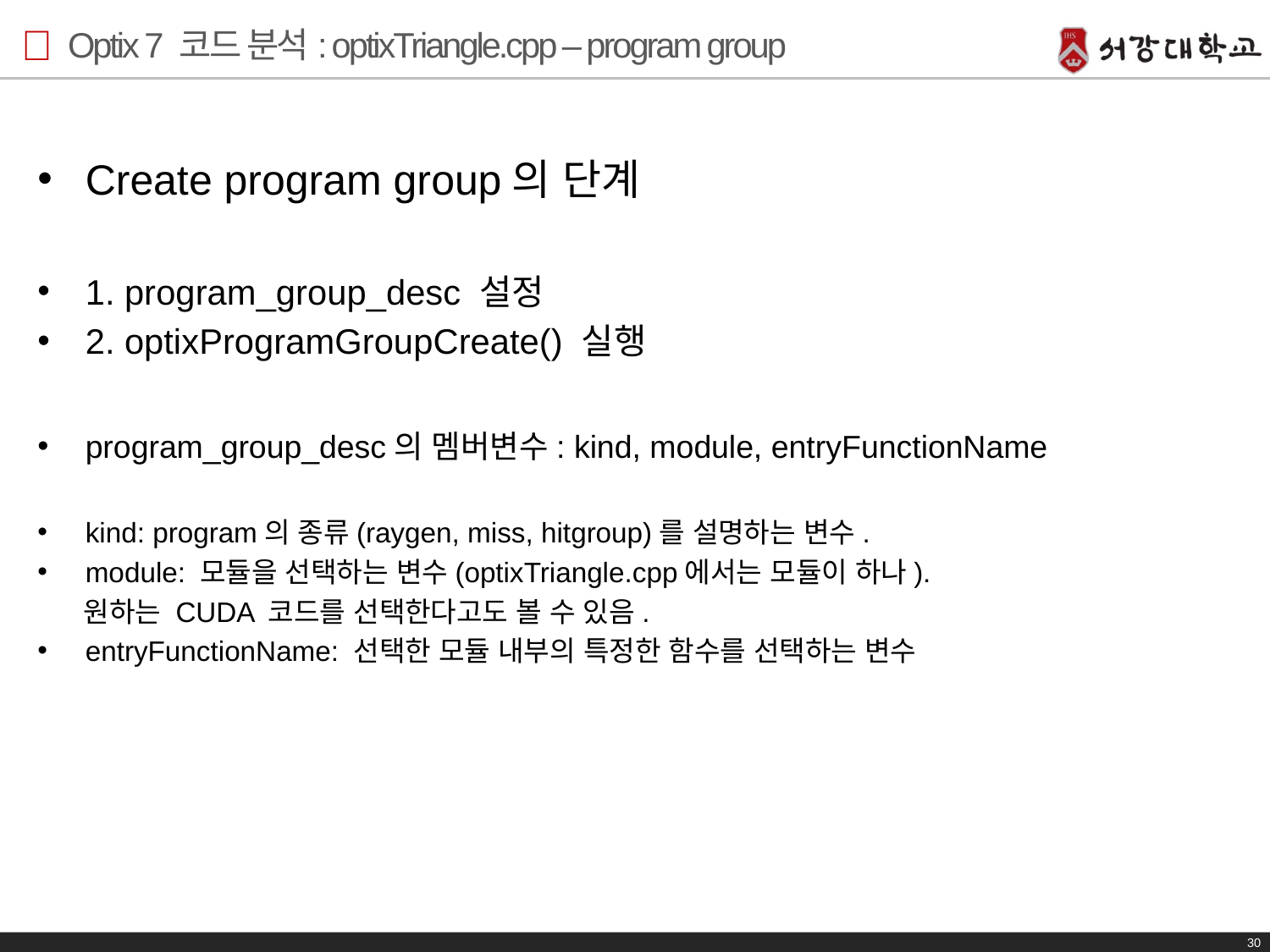

# Optix 7 코드 분석: optixTriangle.cpp – program group
Create program group의 단계

1. program_group_desc 설정
2. optixProgramGroupCreate() 실행

program_group_desc의 멤버변수: kind, module, entryFunctionName

kind: program의 종류(raygen, miss, hitgroup)를 설명하는 변수.
module: 모듈을 선택하는 변수(optixTriangle.cpp에서는 모듈이 하나).
     원하는 CUDA 코드를 선택한다고도 볼 수 있음.
entryFunctionName: 선택한 모듈 내부의 특정한 함수를 선택하는 변수
30